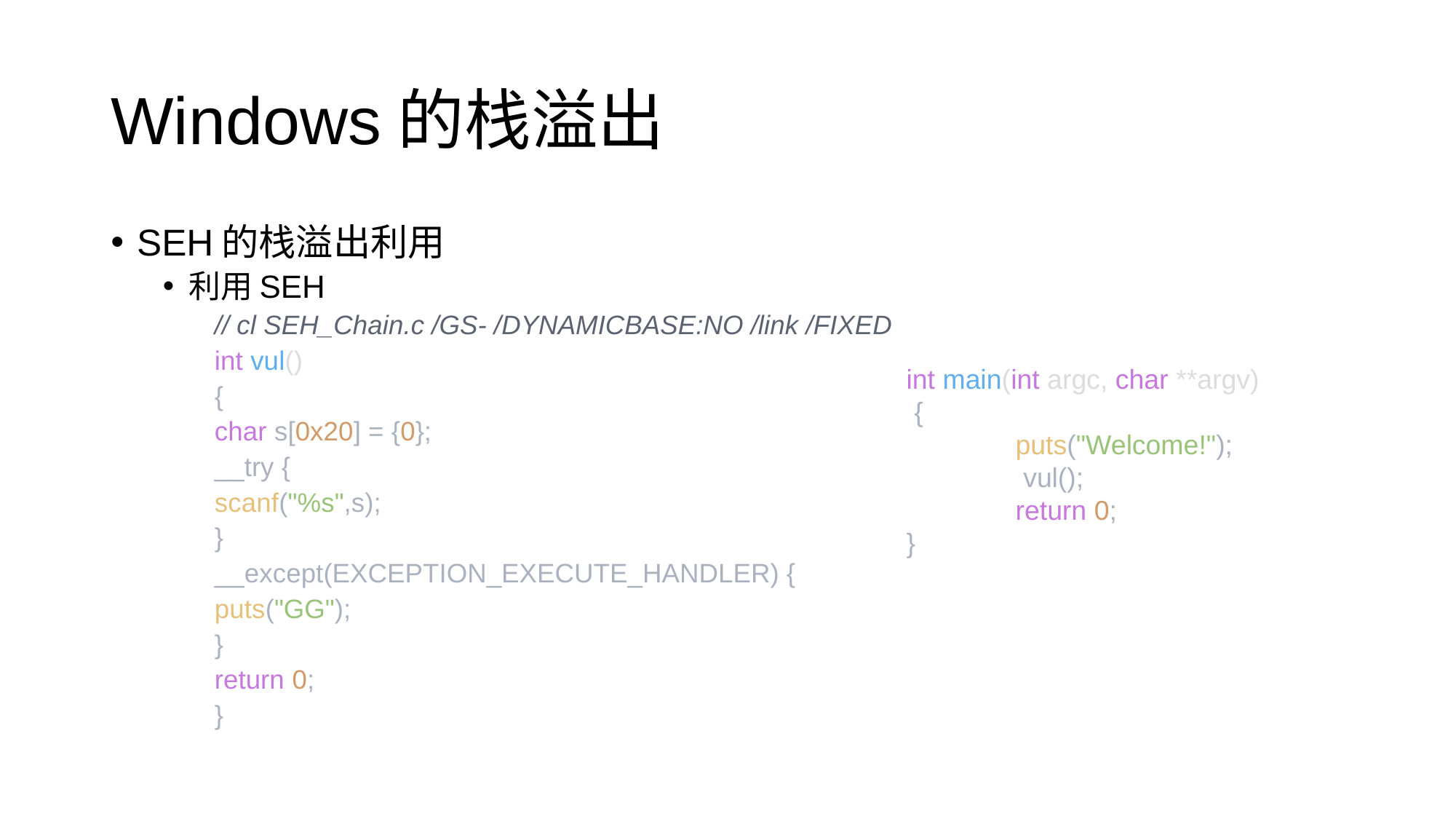

# Windows的栈溢出
SEH的栈溢出利用
利用SEH
// cl SEH_Chain.c /GS- /DYNAMICBASE:NO /link /FIXED
int vul()
{
	char s[0x20] = {0};
	__try {
		scanf("%s",s);
	}
	__except(EXCEPTION_EXECUTE_HANDLER) {
		puts("GG");
	}
	return 0;
}

int main(int argc, char **argv)
 {
	puts("Welcome!");
	 vul();
	return 0;
}